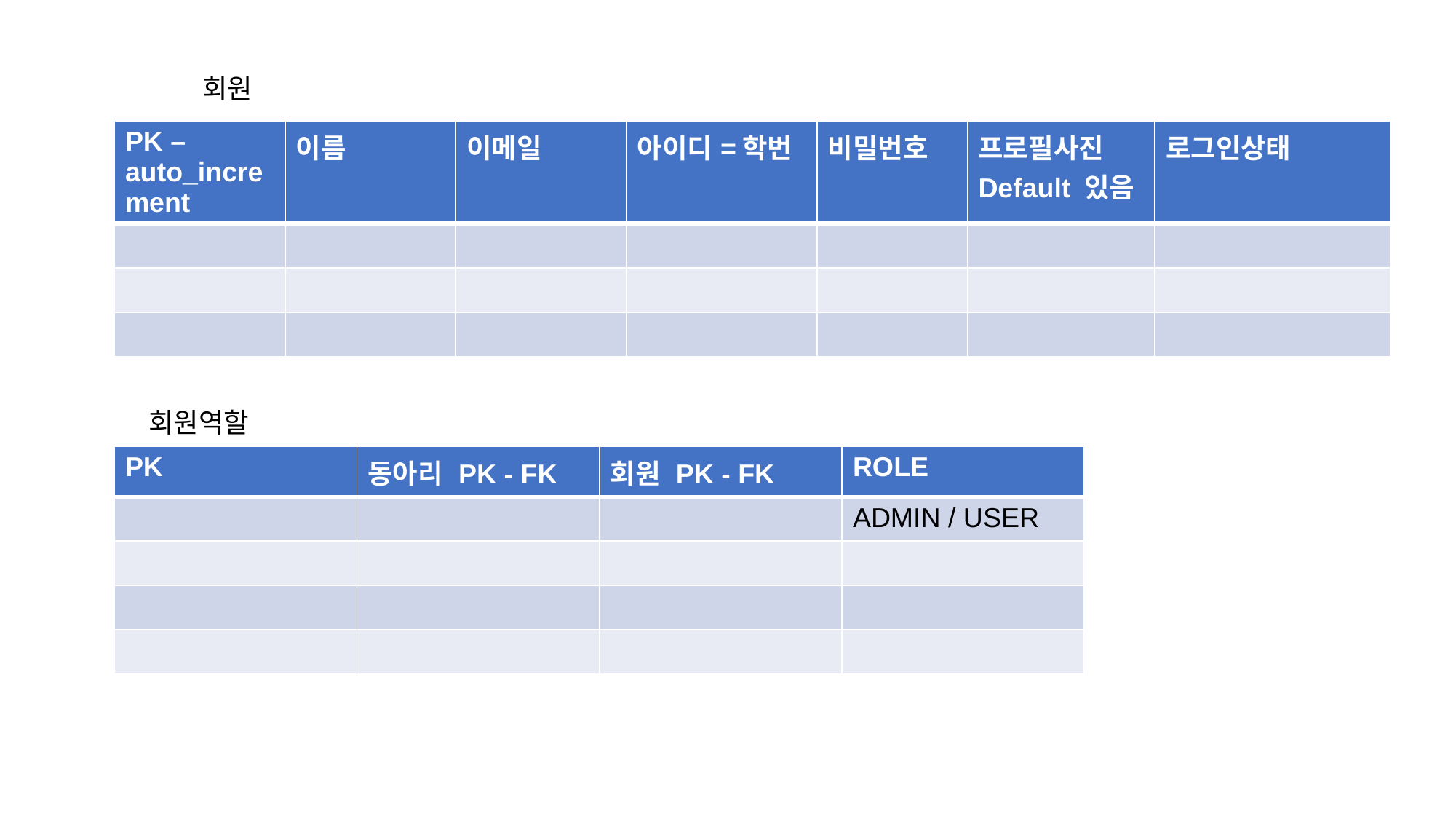

회원
| PK – auto\_increment | 이름 | 이메일 | 아이디=학번 | 비밀번호 | 프로필사진 Default 있음 | 로그인상태 |
| --- | --- | --- | --- | --- | --- | --- |
|  |  |  |  |  |  |  |
|  |  |  |  |  |  |  |
|  |  |  |  |  |  |  |
회원역할
| PK | 동아리 PK - FK | 회원 PK - FK | ROLE |
| --- | --- | --- | --- |
|  |  |  | ADMIN / USER |
|  |  |  |  |
|  |  |  |  |
|  |  |  |  |